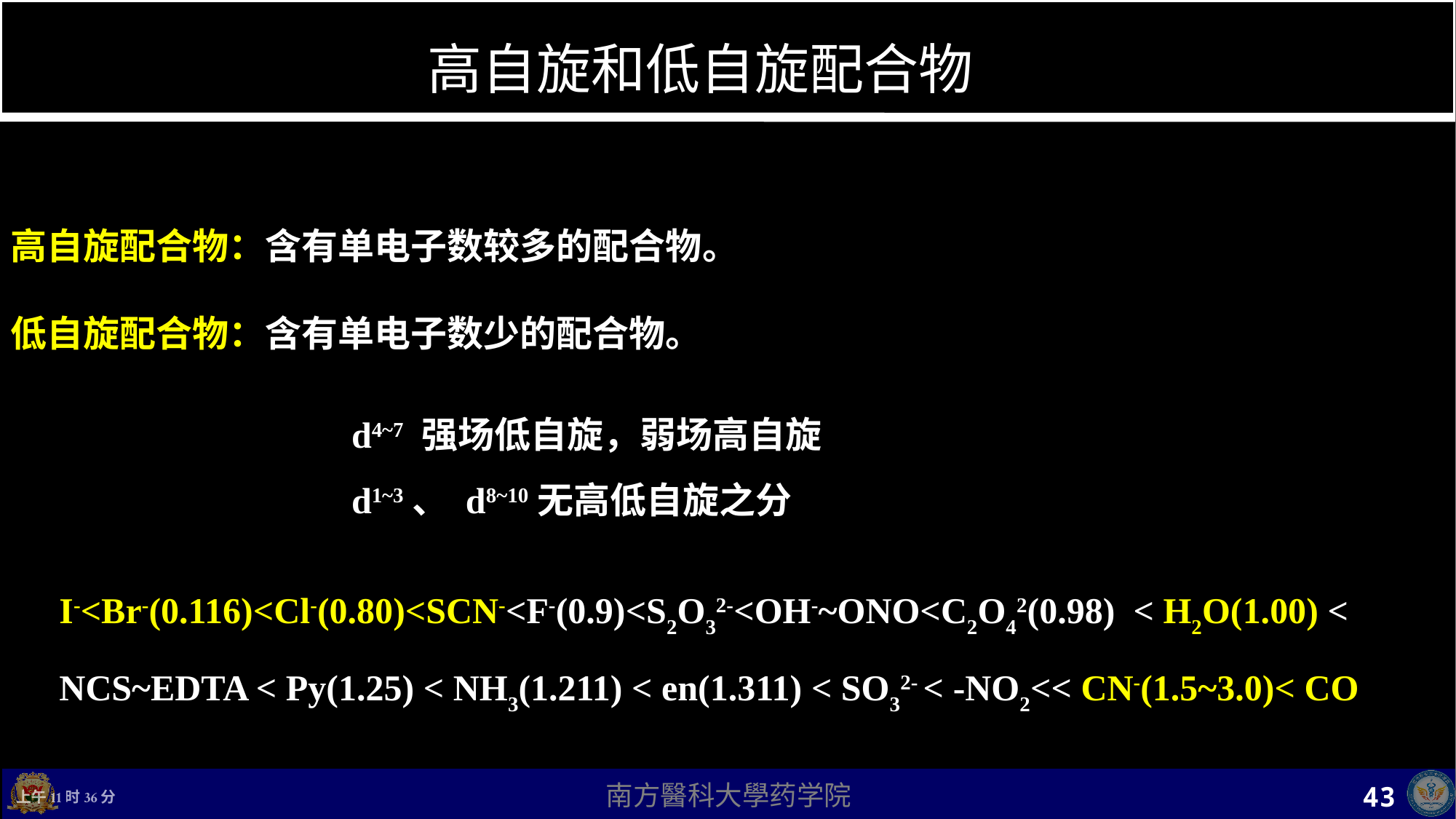

# 高自旋和低自旋配合物
高自旋配合物：含有单电子数较多的配合物。
低自旋配合物：含有单电子数少的配合物。
d4~7 强场低自旋，弱场高自旋
d1~3、 d8~10无高低自旋之分
I-<Br-(0.116)<Cl-(0.80)<SCN-<F-(0.9)<S2O32-<OH-~ONO<C2O42(0.98)  < H2O(1.00) < NCS~EDTA < Py(1.25) < NH3(1.211) < en(1.311) < SO32- < -NO2<< CN-(1.5~3.0)< CO
上午11时36分
43